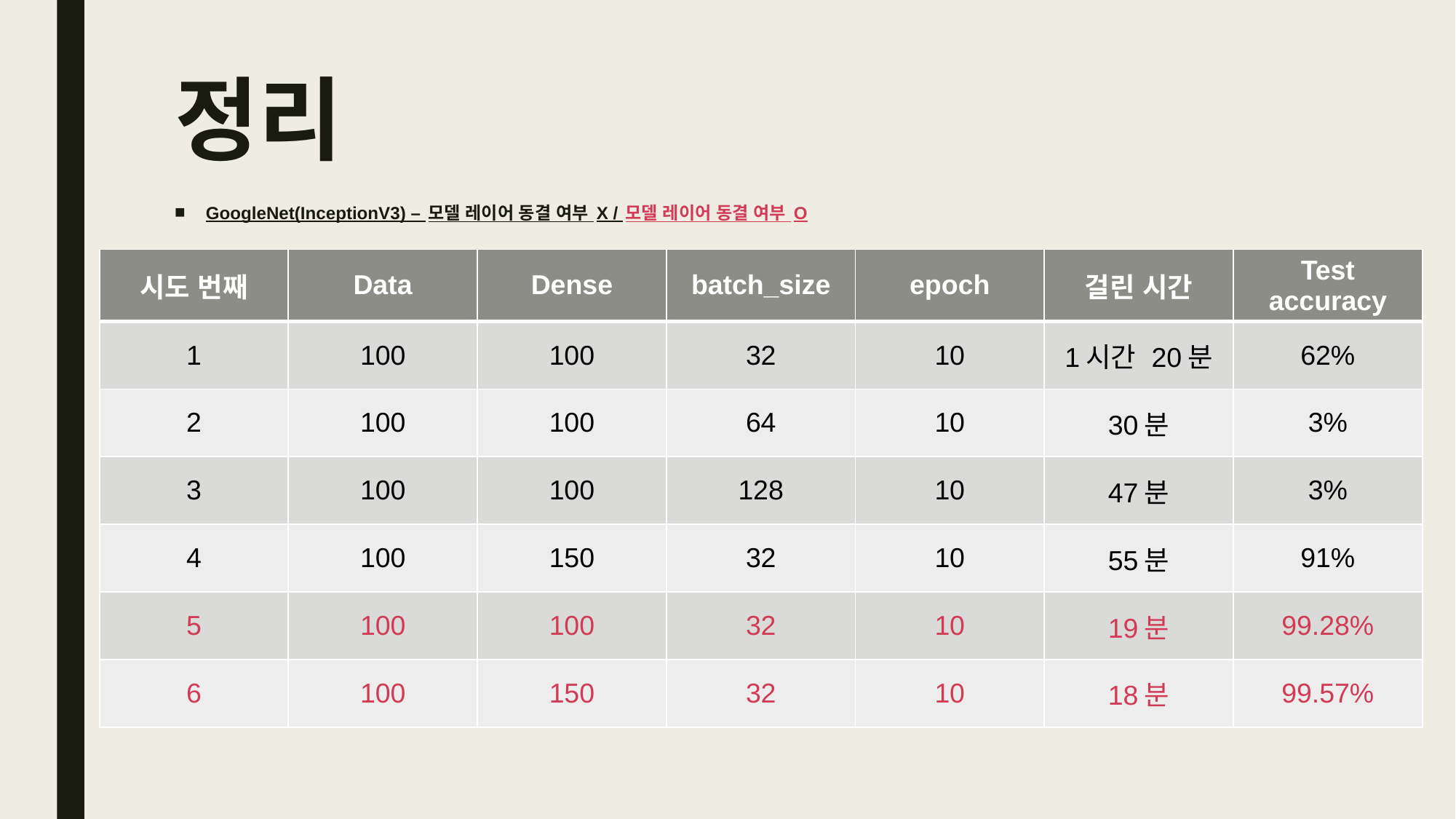

# 정리
GoogleNet(InceptionV3) – 모델 레이어 동결 여부 X / 모델 레이어 동결 여부 O
| 시도 번째 | Data | Dense | batch\_size | epoch | 걸린 시간 | Test accuracy |
| --- | --- | --- | --- | --- | --- | --- |
| 1 | 100 | 100 | 32 | 10 | 1시간 20분 | 62% |
| 2 | 100 | 100 | 64 | 10 | 30분 | 3% |
| 3 | 100 | 100 | 128 | 10 | 47분 | 3% |
| 4 | 100 | 150 | 32 | 10 | 55분 | 91% |
| 5 | 100 | 100 | 32 | 10 | 19분 | 99.28% |
| 6 | 100 | 150 | 32 | 10 | 18분 | 99.57% |